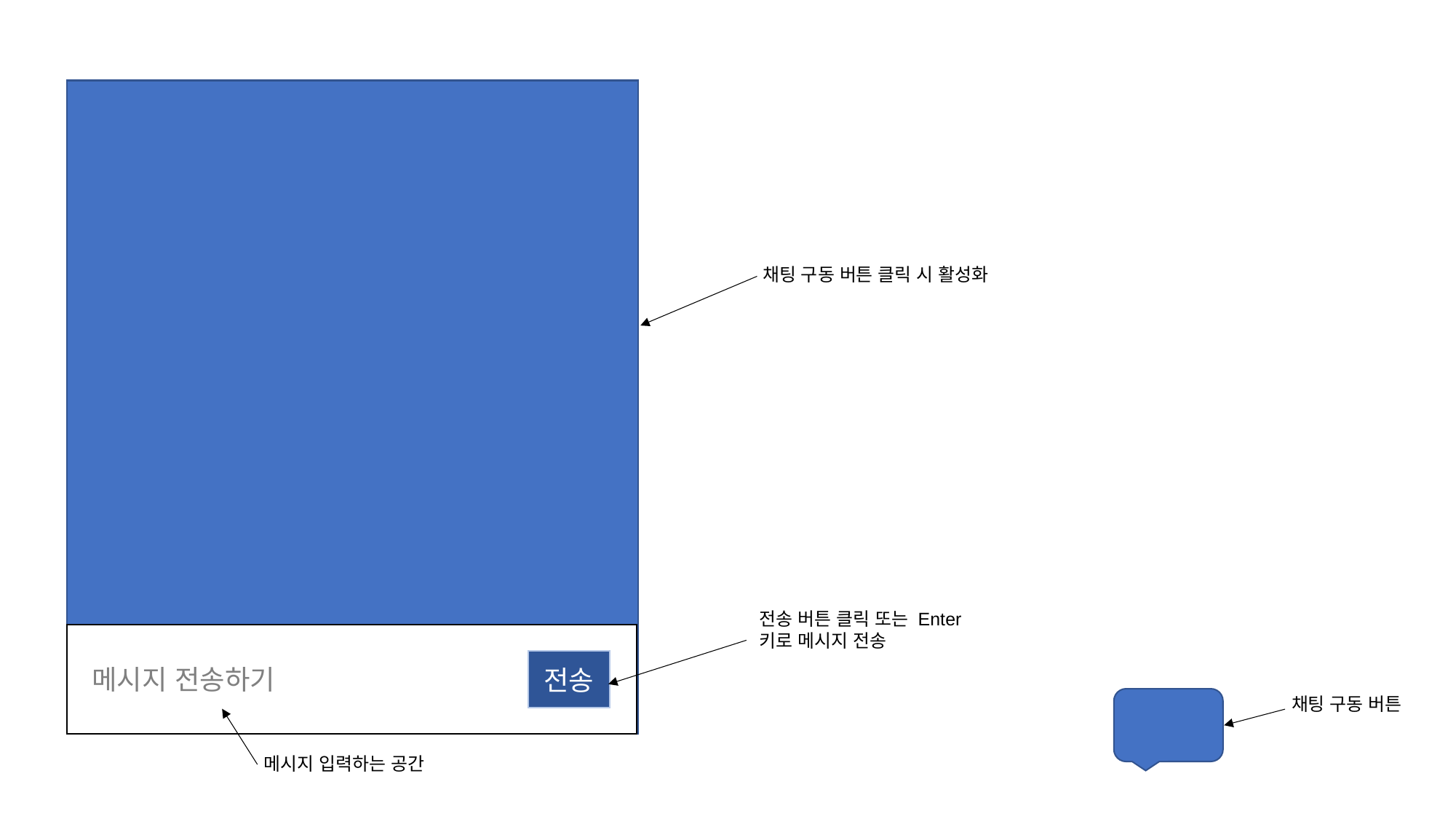

채팅 구동 버튼 클릭 시 활성화
전송 버튼 클릭 또는 Enter 키로 메시지 전송
 메시지 전송하기
전송
채팅 구동 버튼

메시지 입력하는 공간